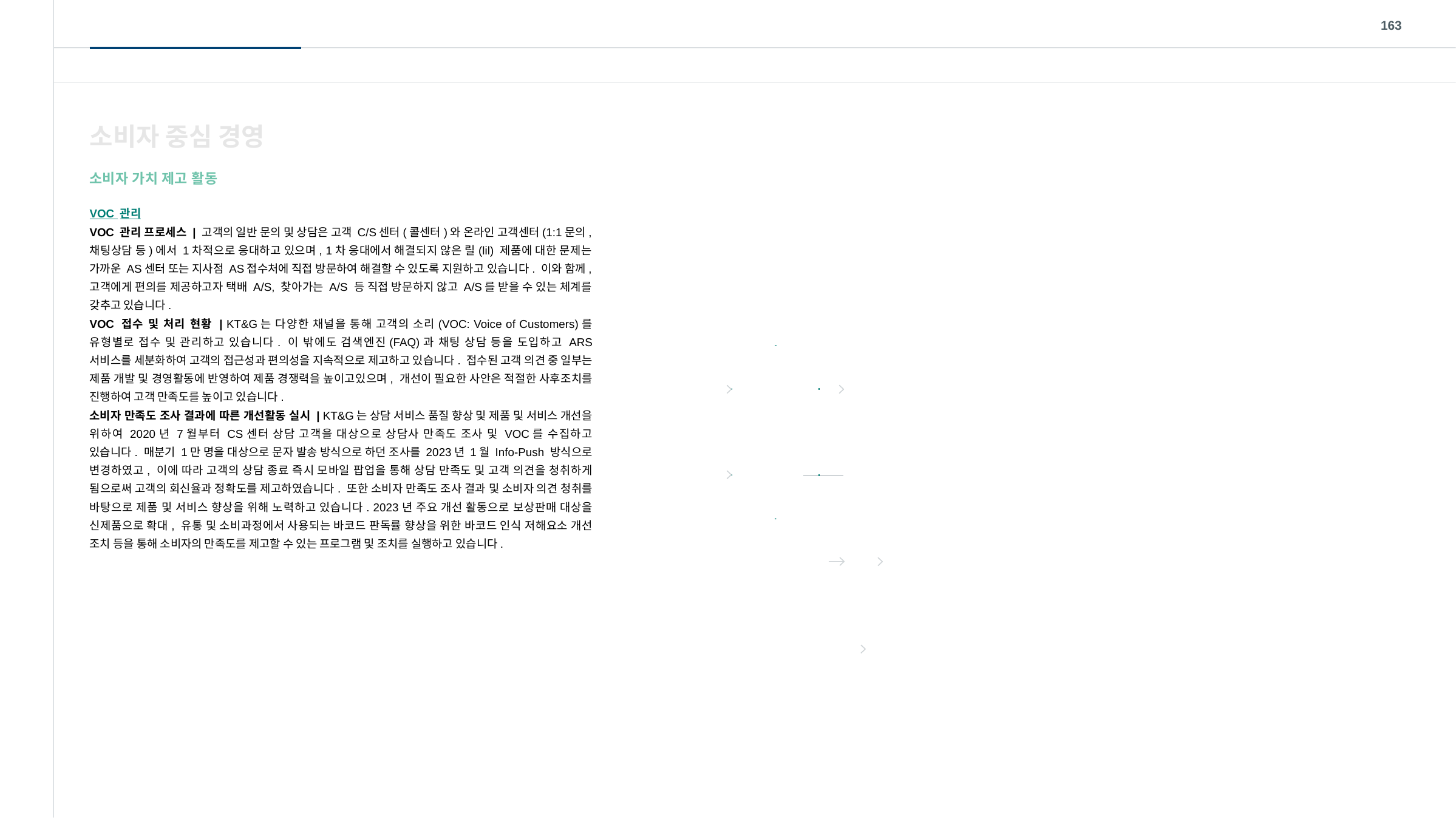

163
소비자 중심 경영
소비자 가치 제고 활동
VOC 관리
VOC 관리 프로세스 | 고객의 일반 문의 및 상담은 고객 C/S센터(콜센터)와 온라인 고객센터(1:1문의, 채팅상담 등)에서 1차적으로 응대하고 있으며, 1차 응대에서 해결되지 않은 릴(lil) 제품에 대한 문제는 가까운 AS센터 또는 지사점 AS접수처에 직접 방문하여 해결할 수 있도록 지원하고 있습니다. 이와 함께, 고객에게 편의를 제공하고자 택배 A/S, 찾아가는 A/S 등 직접 방문하지 않고 A/S를 받을 수 있는 체계를 갖추고 있습니다.
VOC 접수 및 처리 현황 | KT&G는 다양한 채널을 통해 고객의 소리(VOC: Voice of Customers)를 유형별로 접수 및 관리하고 있습니다. 이 밖에도 검색엔진(FAQ)과 채팅 상담 등을 도입하고 ARS 서비스를 세분화하여 고객의 접근성과 편의성을 지속적으로 제고하고 있습니다. 접수된 고객 의견 중 일부는 제품 개발 및 경영활동에 반영하여 제품 경쟁력을 높이고있으며, 개선이 필요한 사안은 적절한 사후조치를 진행하여 고객 만족도를 높이고 있습니다.
소비자 만족도 조사 결과에 따른 개선활동 실시 | KT&G는 상담 서비스 품질 향상 및 제품 및 서비스 개선을 위하여 2020년 7월부터 CS센터 상담 고객을 대상으로 상담사 만족도 조사 및 VOC를 수집하고 있습니다. 매분기 1만 명을 대상으로 문자 발송 방식으로 하던 조사를 2023년 1월 Info-Push 방식으로 변경하였고, 이에 따라 고객의 상담 종료 즉시 모바일 팝업을 통해 상담 만족도 및 고객 의견을 청취하게 됨으로써 고객의 회신율과 정확도를 제고하였습니다. 또한 소비자 만족도 조사 결과 및 소비자 의견 청취를 바탕으로 제품 및 서비스 향상을 위해 노력하고 있습니다. 2023년 주요 개선 활동으로 보상판매 대상을 신제품으로 확대, 유통 및 소비과정에서 사용되는 바코드 판독률 향상을 위한 바코드 인식 저해요소 개선 조치 등을 통해 소비자의 만족도를 제고할 수 있는 프로그램 및 조치를 실행하고 있습니다.